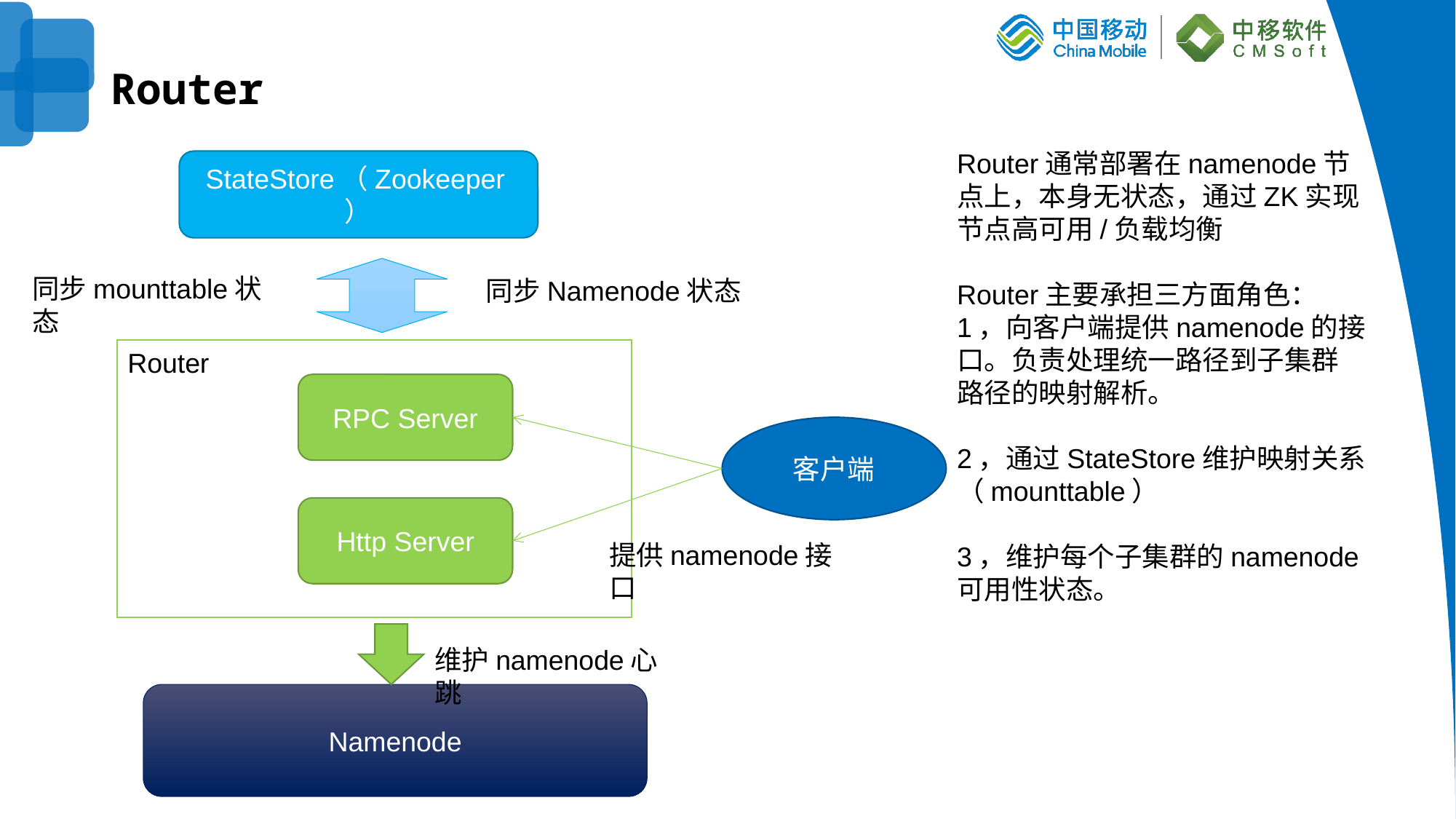

# Router
Router通常部署在namenode节点上，本身无状态，通过ZK实现节点高可用/负载均衡

Router主要承担三方面角色：
1，向客户端提供namenode的接口。负责处理统一路径到子集群路径的映射解析。

2，通过StateStore维护映射关系（mounttable）

3，维护每个子集群的namenode可用性状态。
StateStore（Zookeeper）

同步mounttable状态
同步Namenode状态

Router
RPC Server
客户端
Http Server
提供namenode接口

维护namenode心跳
Namenode